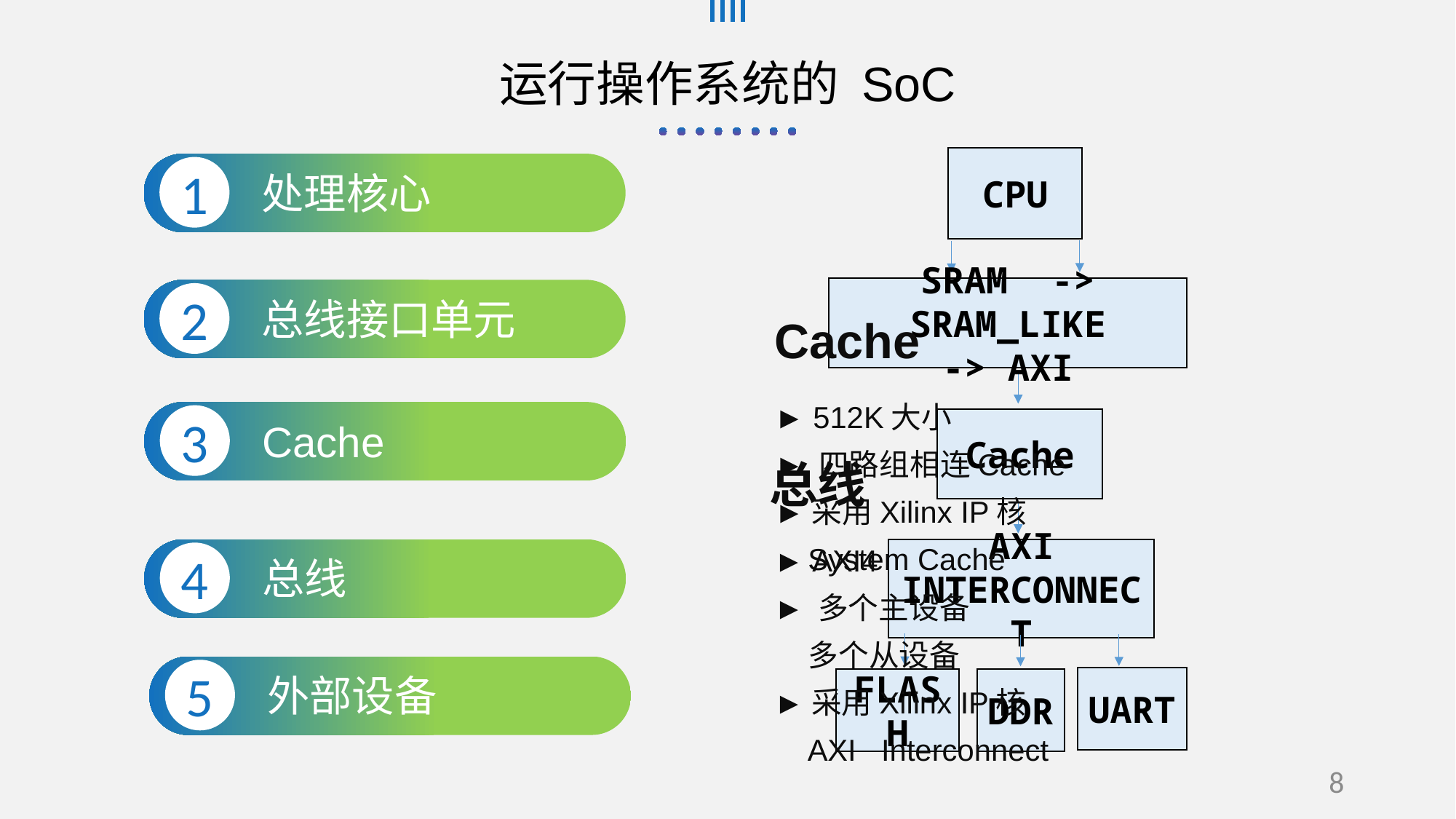

运行操作系统的 SoC

CPU

1
处理核心
SRAM  -> SRAM_LIKE
-> AXI

2
总线接口单元
Cache
► 512K大小
► 四路组相连Cache
►采用Xilinx IP核
    System Cache

3
Cache
Cache
总线
► AXI4
► 多个主设备
    多个从设备
►采用Xilinx IP核
    AXI   Interconnect
AXI INTERCONNECT

4
总线

5
外部设备
UART
FLASH
DDR
8